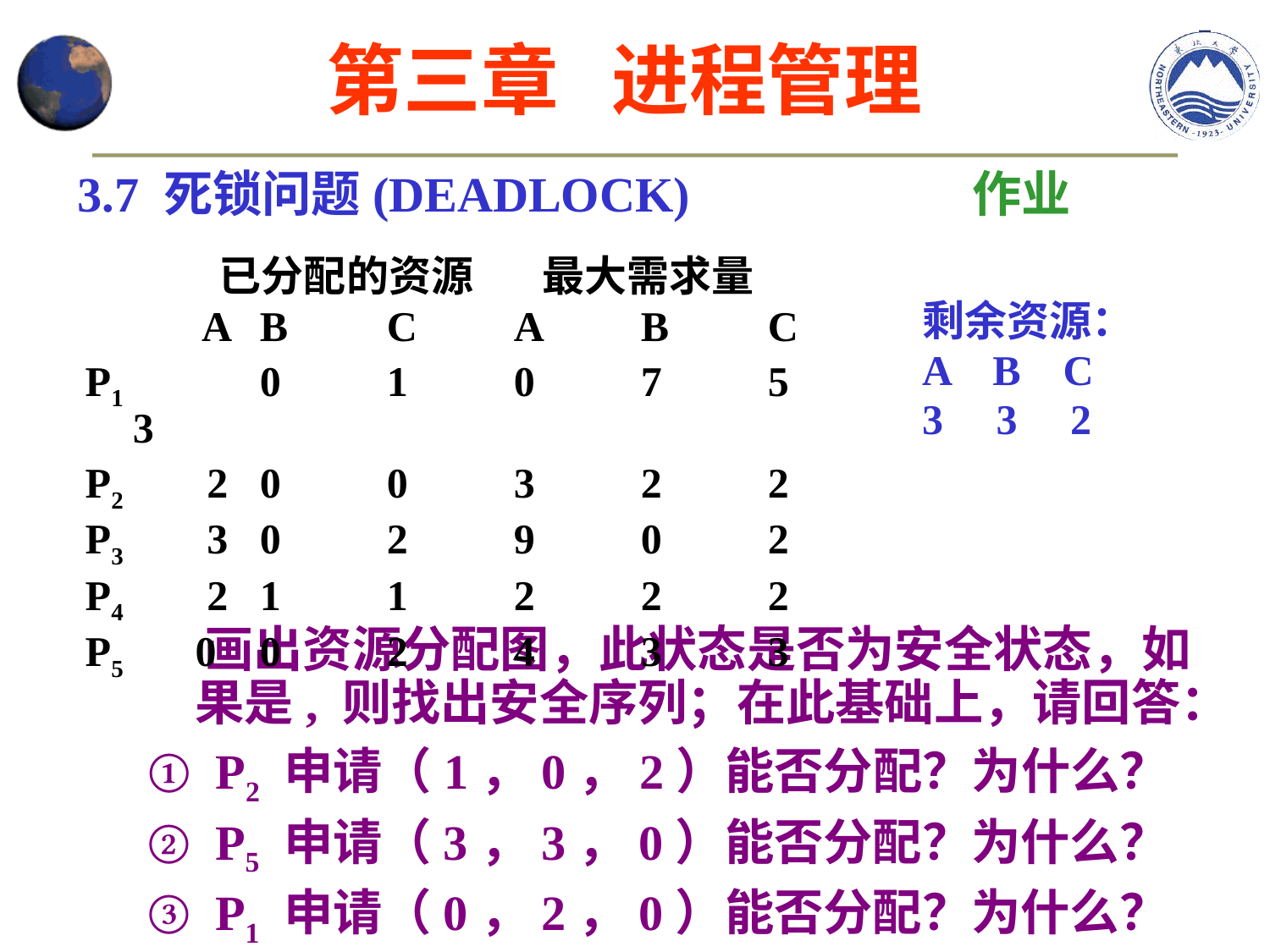

第三章   进程管理
3.7 死锁问题(DEADLOCK)                      作业
             已分配的资源	   最大需求量
           A	B	C	A	B	C
P1  	0	1	0	7	5	3
P2	       2	0	0	3	2	2
P3	       3	0	2	9	0	2
P4	       2	1	1	2	2	2
P5           0	0	2	4	3	3
剩余资源：
A    B    C
3     3     2
    画出资源分配图，此状态是否为安全状态，如果是, 则找出安全序列；在此基础上，请回答：
①  P2 申请（1，0，2）能否分配？为什么？
②  P5 申请（3，3，0）能否分配？为什么？
③  P1 申请（0，2，0）能否分配？为什么？